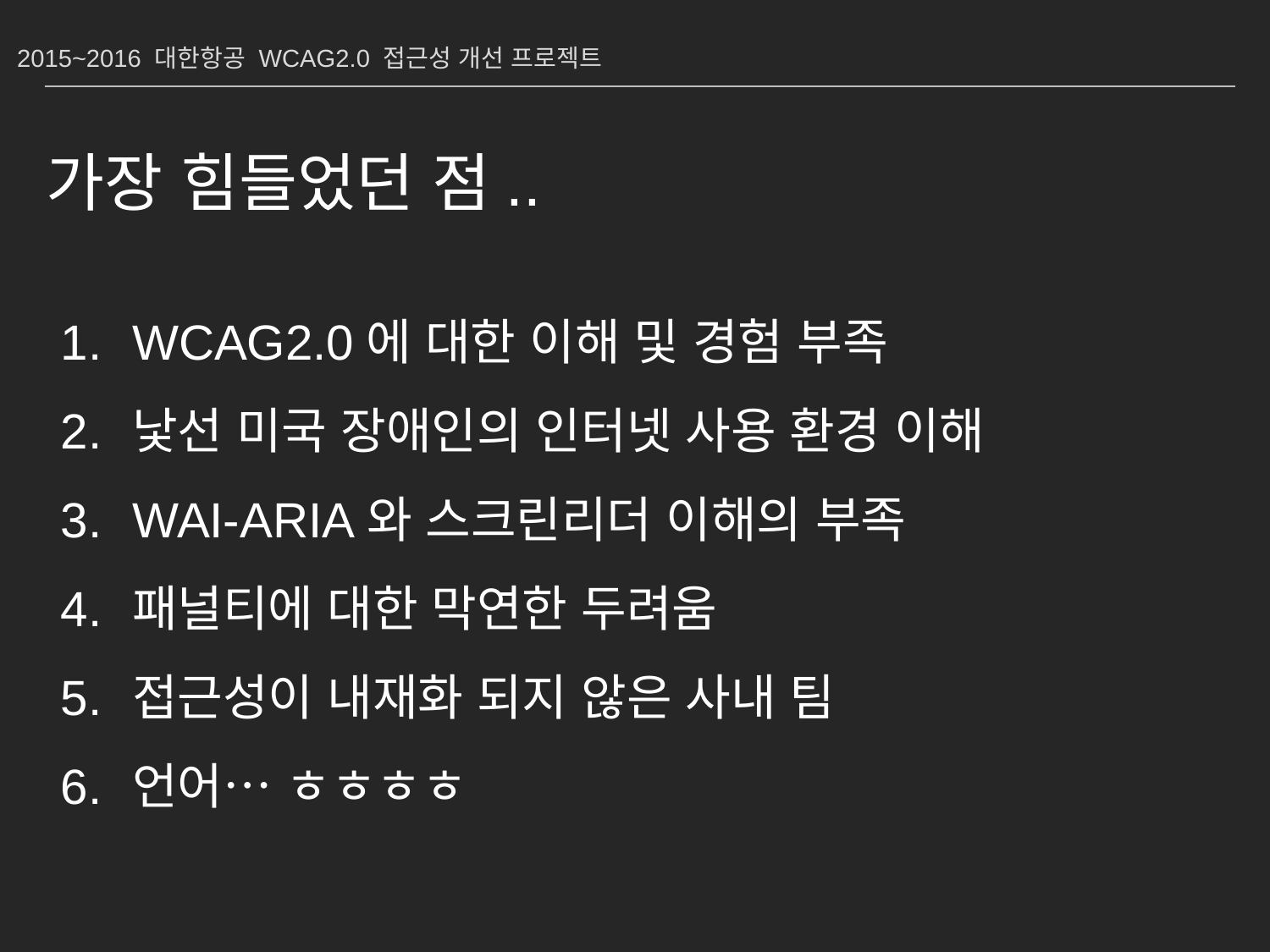

2015~2016 대한항공 WCAG2.0 접근성 개선 프로젝트
가장 힘들었던 점..
WCAG2.0에 대한 이해 및 경험 부족
낯선 미국 장애인의 인터넷 사용 환경 이해
WAI-ARIA와 스크린리더 이해의 부족
패널티에 대한 막연한 두려움
접근성이 내재화 되지 않은 사내 팀
언어… ㅎㅎㅎㅎ